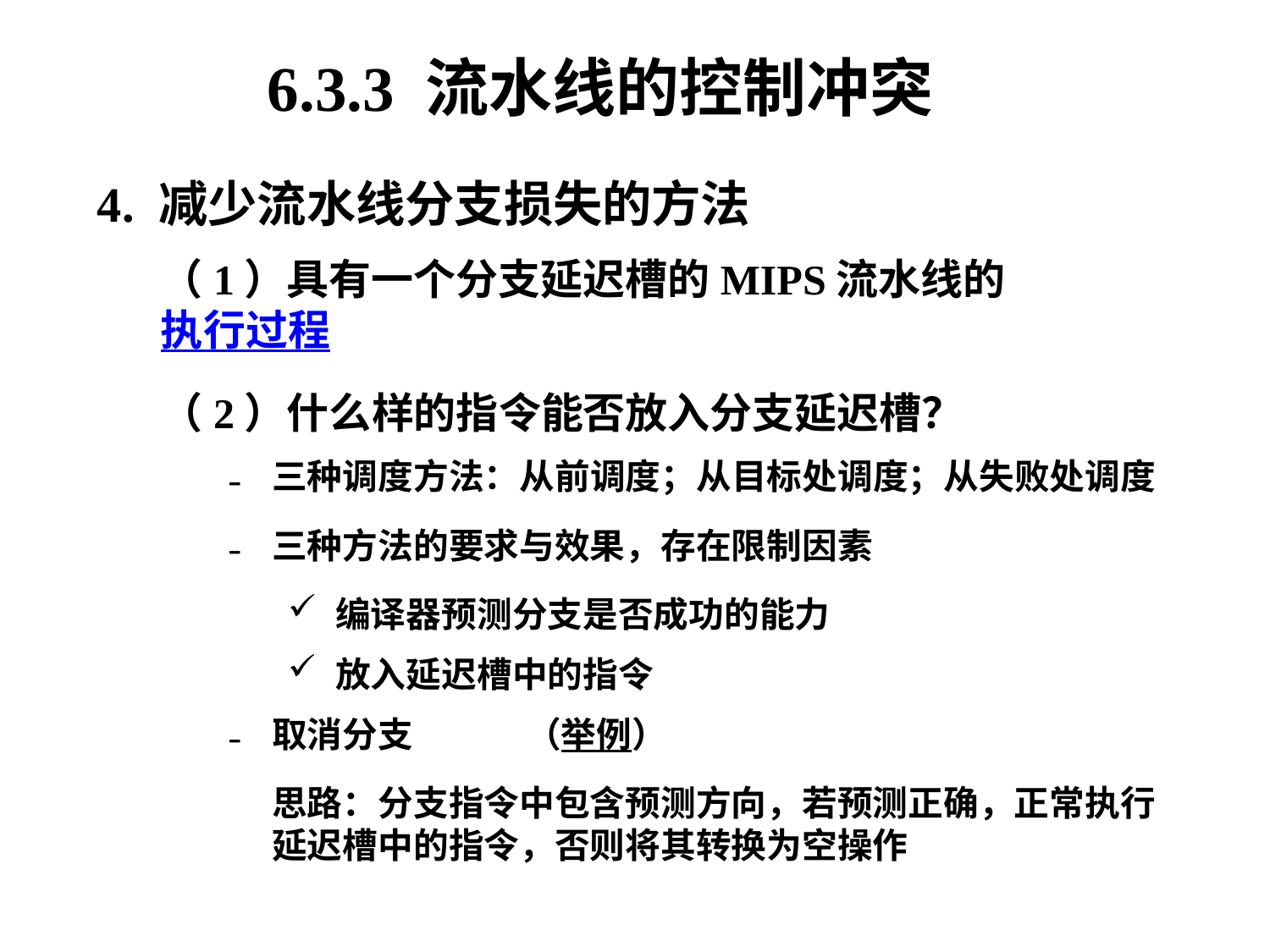

6.3.3 流水线的控制冲突
4. 减少流水线分支损失的方法
（1）具有一个分支延迟槽的MIPS流水线的执行过程
（2）什么样的指令能否放入分支延迟槽？
三种调度方法：从前调度；从目标处调度；从失败处调度
三种方法的要求与效果，存在限制因素
编译器预测分支是否成功的能力
放入延迟槽中的指令
取消分支	（举例）
	思路：分支指令中包含预测方向，若预测正确，正常执行延迟槽中的指令，否则将其转换为空操作